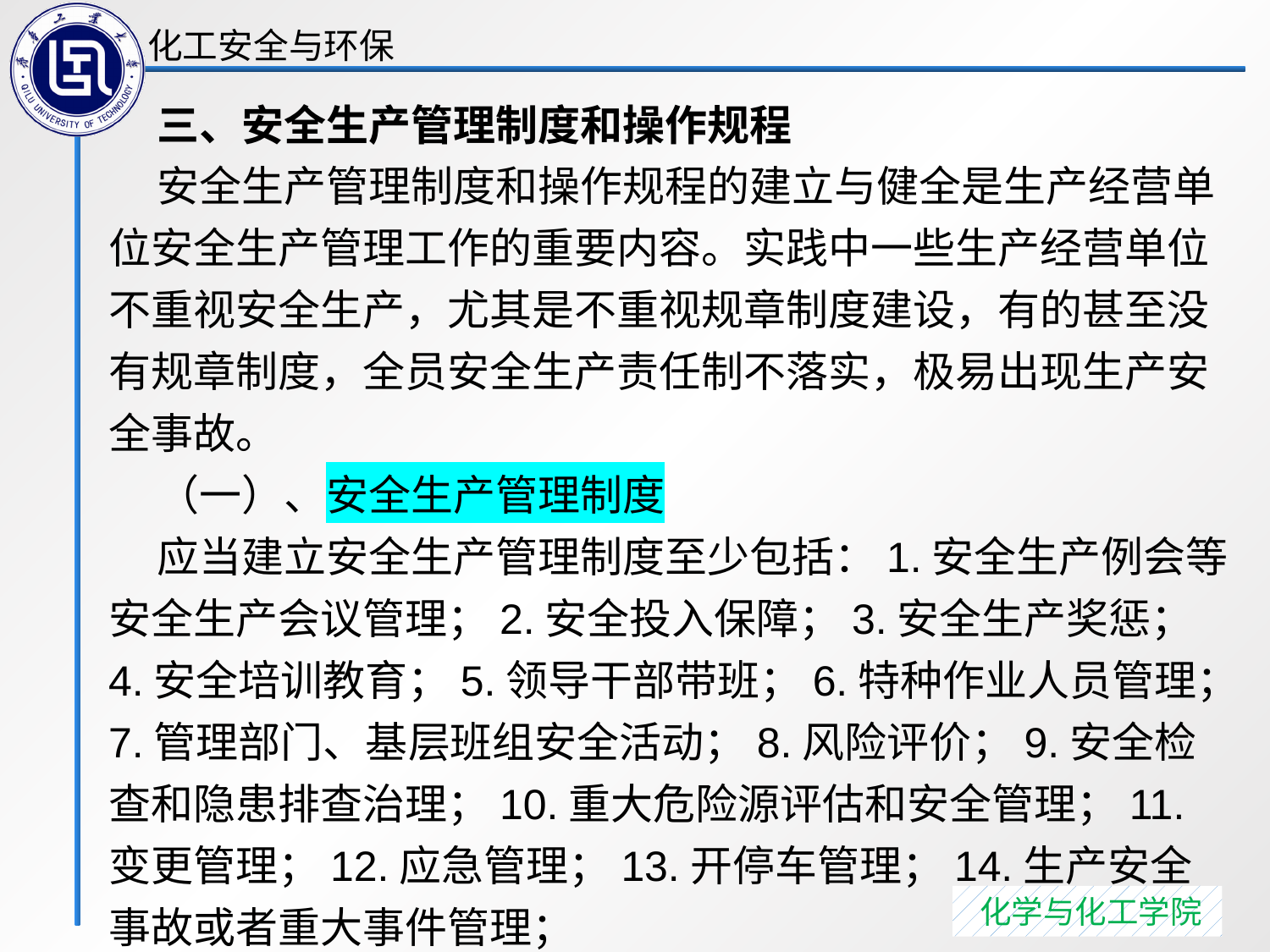

三、安全生产管理制度和操作规程
    安全生产管理制度和操作规程的建立与健全是生产经营单位安全生产管理工作的重要内容。实践中一些生产经营单位不重视安全生产，尤其是不重视规章制度建设，有的甚至没有规章制度，全员安全生产责任制不落实，极易出现生产安全事故。
    （一）、安全生产管理制度
    应当建立安全生产管理制度至少包括：1.安全生产例会等安全生产会议管理；2.安全投入保障；3.安全生产奖惩；4.安全培训教育；5.领导干部带班；6.特种作业人员管理；7.管理部门、基层班组安全活动；8.风险评价；9.安全检查和隐患排查治理；10.重大危险源评估和安全管理；11.变更管理；12.应急管理；13.开停车管理；14.生产安全事故或者重大事件管理；